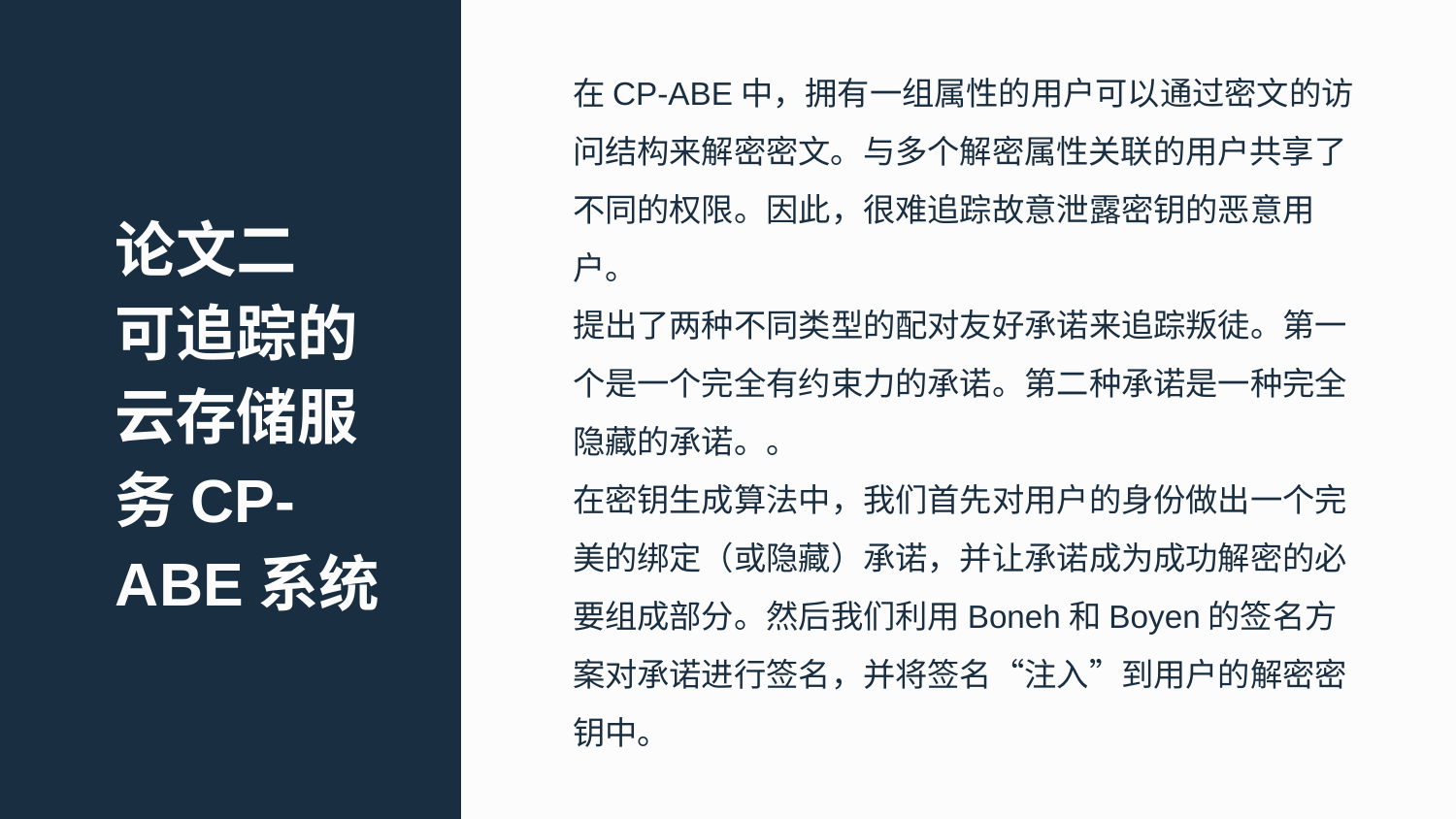

在CP-ABE中，拥有一组属性的用户可以通过密文的访问结构来解密密文。与多个解密属性关联的用户共享了不同的权限。因此，很难追踪故意泄露密钥的恶意用户。
提出了两种不同类型的配对友好承诺来追踪叛徒。第一个是一个完全有约束力的承诺。第二种承诺是一种完全隐藏的承诺。。
在密钥生成算法中，我们首先对用户的身份做出一个完美的绑定（或隐藏）承诺，并让承诺成为成功解密的必要组成部分。然后我们利用Boneh和Boyen的签名方案对承诺进行签名，并将签名“注入”到用户的解密密钥中。
# 论文二 可追踪的云存储服务CP-ABE系统